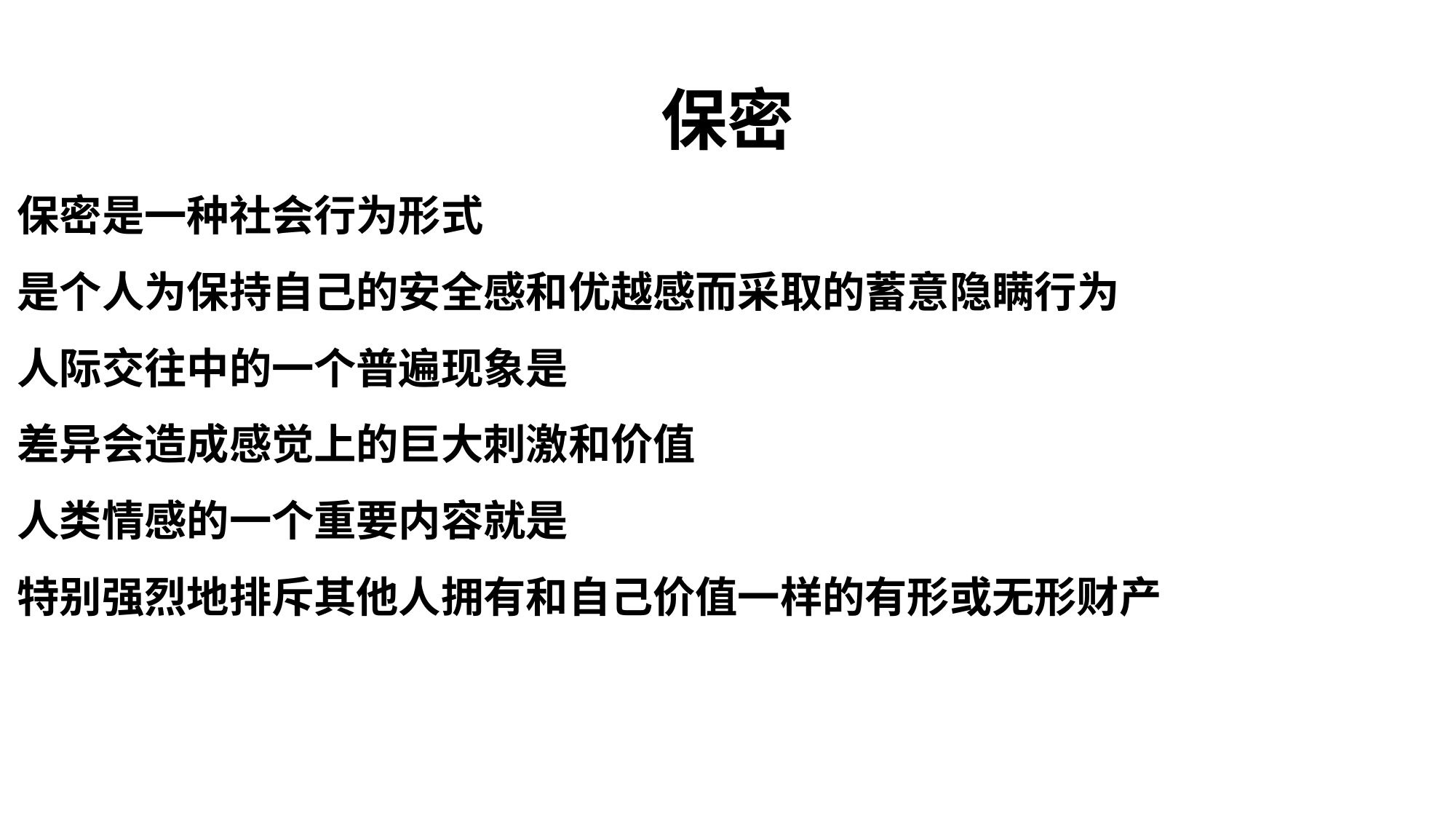

# 保密
保密是一种社会行为形式
是个人为保持自己的安全感和优越感而采取的蓄意隐瞒行为
人际交往中的一个普遍现象是
差异会造成感觉上的巨大刺激和价值
人类情感的一个重要内容就是
特别强烈地排斥其他人拥有和自己价值一样的有形或无形财产